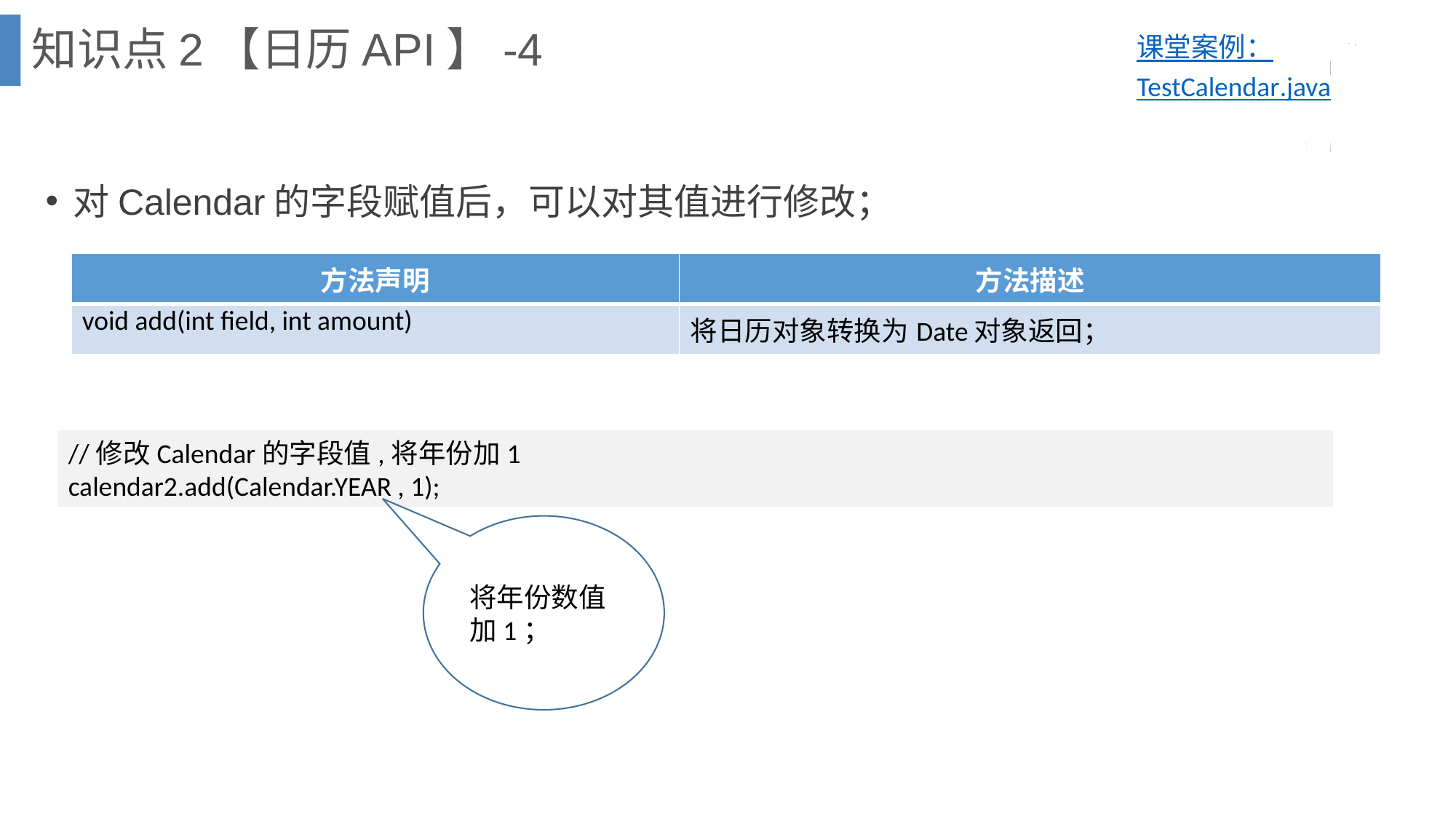

知识点2【日历API】-4
课堂案例： TestCalendar.java
对Calendar的字段赋值后，可以对其值进行修改；
| 方法声明 | 方法描述 |
| --- | --- |
| void add(int field, int amount) | 将日历对象转换为Date对象返回； |
//修改Calendar的字段值,将年份加1
calendar2.add(Calendar.YEAR , 1);
将年份数值加1；